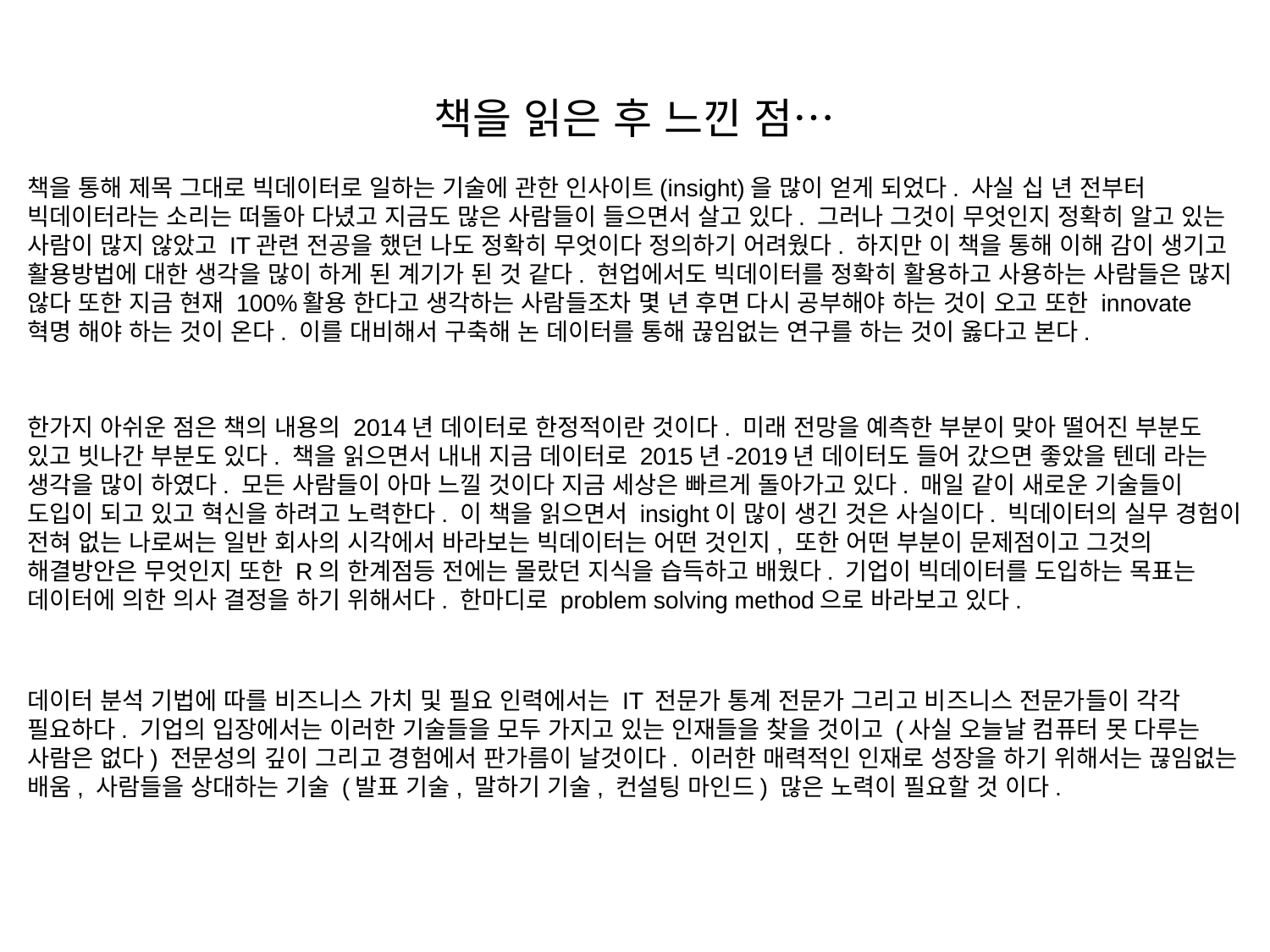

# 책을 읽은 후 느낀 점…
책을 통해 제목 그대로 빅데이터로 일하는 기술에 관한 인사이트(insight)을 많이 얻게 되었다. 사실 십 년 전부터 빅데이터라는 소리는 떠돌아 다녔고 지금도 많은 사람들이 들으면서 살고 있다. 그러나 그것이 무엇인지 정확히 알고 있는 사람이 많지 않았고 IT관련 전공을 했던 나도 정확히 무엇이다 정의하기 어려웠다. 하지만 이 책을 통해 이해 감이 생기고 활용방법에 대한 생각을 많이 하게 된 계기가 된 것 같다. 현업에서도 빅데이터를 정확히 활용하고 사용하는 사람들은 많지 않다 또한 지금 현재 100%활용 한다고 생각하는 사람들조차 몇 년 후면 다시 공부해야 하는 것이 오고 또한 innovate 혁명 해야 하는 것이 온다. 이를 대비해서 구축해 논 데이터를 통해 끊임없는 연구를 하는 것이 옳다고 본다.

한가지 아쉬운 점은 책의 내용의 2014년 데이터로 한정적이란 것이다. 미래 전망을 예측한 부분이 맞아 떨어진 부분도 있고 빗나간 부분도 있다. 책을 읽으면서 내내 지금 데이터로 2015년-2019년 데이터도 들어 갔으면 좋았을 텐데 라는 생각을 많이 하였다. 모든 사람들이 아마 느낄 것이다 지금 세상은 빠르게 돌아가고 있다. 매일 같이 새로운 기술들이 도입이 되고 있고 혁신을 하려고 노력한다. 이 책을 읽으면서 insight이 많이 생긴 것은 사실이다. 빅데이터의 실무 경험이 전혀 없는 나로써는 일반 회사의 시각에서 바라보는 빅데이터는 어떤 것인지, 또한 어떤 부분이 문제점이고 그것의 해결방안은 무엇인지 또한 R의 한계점등 전에는 몰랐던 지식을 습득하고 배웠다. 기업이 빅데이터를 도입하는 목표는 데이터에 의한 의사 결정을 하기 위해서다. 한마디로 problem solving method으로 바라보고 있다.

데이터 분석 기법에 따를 비즈니스 가치 및 필요 인력에서는 IT 전문가 통계 전문가 그리고 비즈니스 전문가들이 각각 필요하다. 기업의 입장에서는 이러한 기술들을 모두 가지고 있는 인재들을 찾을 것이고 (사실 오늘날 컴퓨터 못 다루는 사람은 없다) 전문성의 깊이 그리고 경험에서 판가름이 날것이다. 이러한 매력적인 인재로 성장을 하기 위해서는 끊임없는 배움, 사람들을 상대하는 기술 (발표 기술, 말하기 기술, 컨설팅 마인드) 많은 노력이 필요할 것 이다.